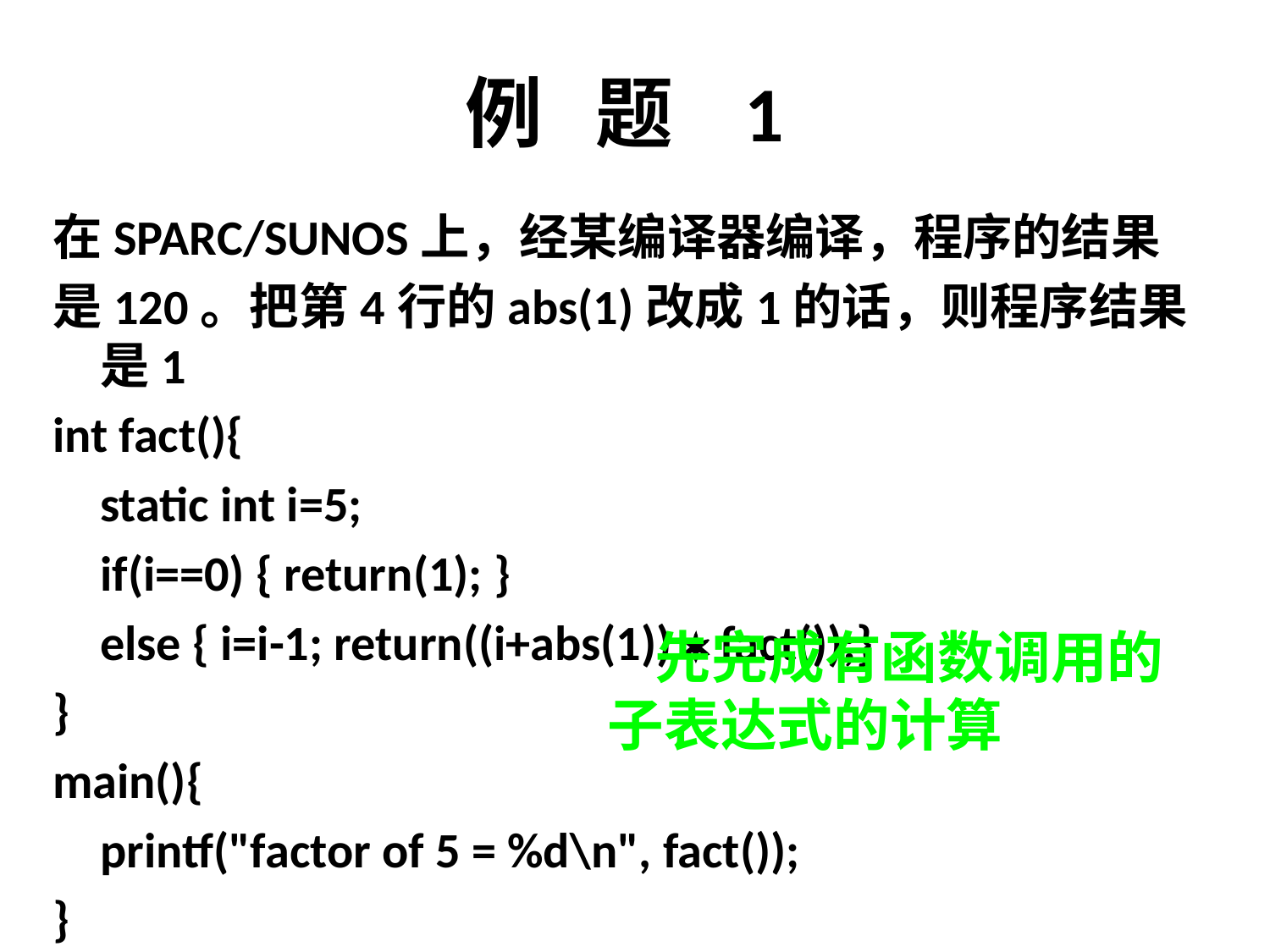

# 例   题   1
在SPARC/SUNOS上，经某编译器编译，程序的结果
是120。把第4行的abs(1)改成1的话，则程序结果是1
int fact(){
	static int i=5;
	if(i==0) { return(1); }
	else { i=i-1; return((i+abs(1)) ∗ fact());}
}
main(){
	printf("factor of 5 = %d\n", fact());
}
	先完成有函数调用的
子表达式的计算